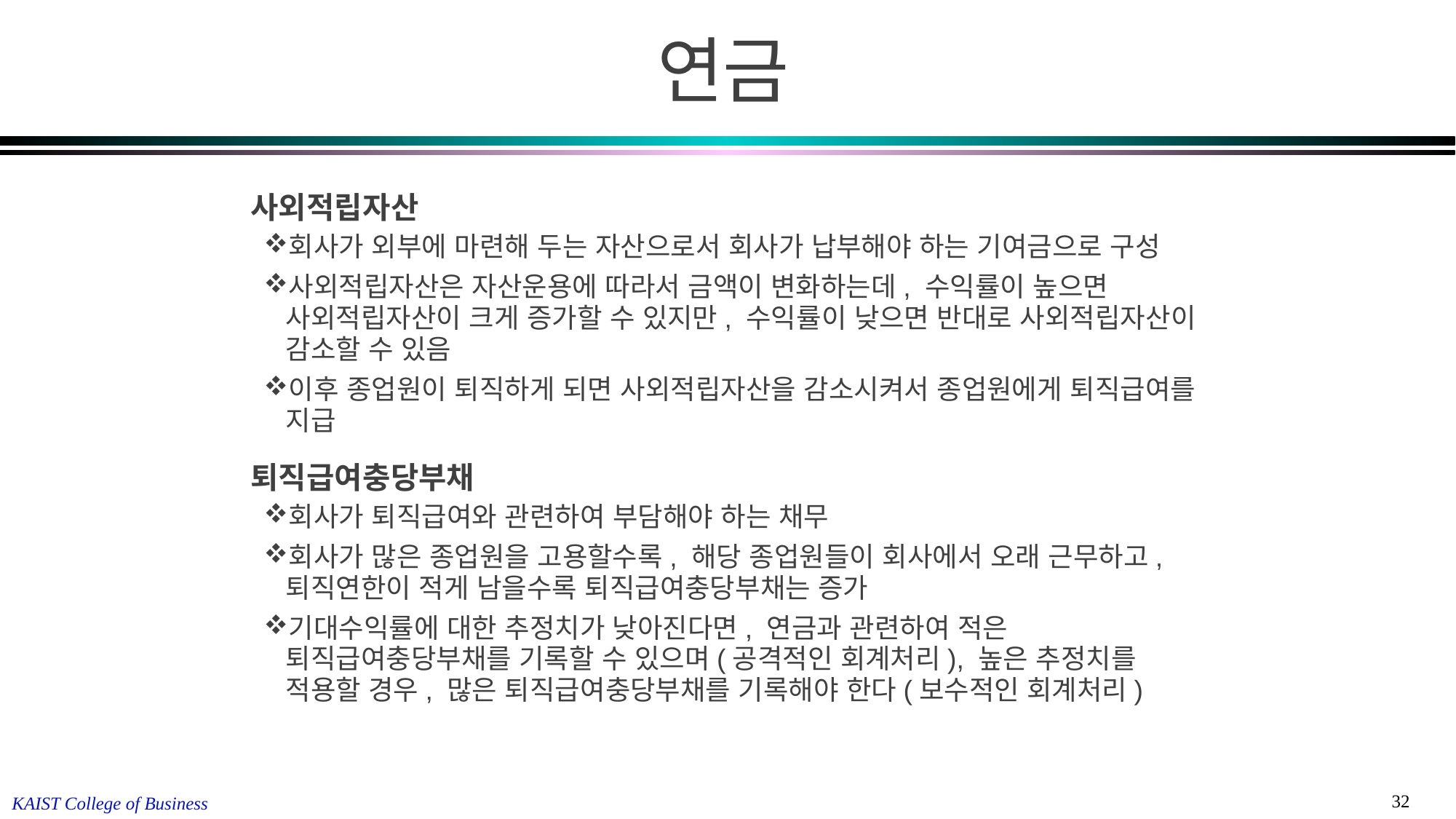

연금
사외적립자산
회사가 외부에 마련해 두는 자산으로서 회사가 납부해야 하는 기여금으로 구성
사외적립자산은 자산운용에 따라서 금액이 변화하는데, 수익률이 높으면 사외적립자산이 크게 증가할 수 있지만, 수익률이 낮으면 반대로 사외적립자산이 감소할 수 있음
이후 종업원이 퇴직하게 되면 사외적립자산을 감소시켜서 종업원에게 퇴직급여를 지급
퇴직급여충당부채
회사가 퇴직급여와 관련하여 부담해야 하는 채무
회사가 많은 종업원을 고용할수록, 해당 종업원들이 회사에서 오래 근무하고, 퇴직연한이 적게 남을수록 퇴직급여충당부채는 증가
기대수익률에 대한 추정치가 낮아진다면, 연금과 관련하여 적은 퇴직급여충당부채를 기록할 수 있으며(공격적인 회계처리), 높은 추정치를 적용할 경우, 많은 퇴직급여충당부채를 기록해야 한다(보수적인 회계처리)